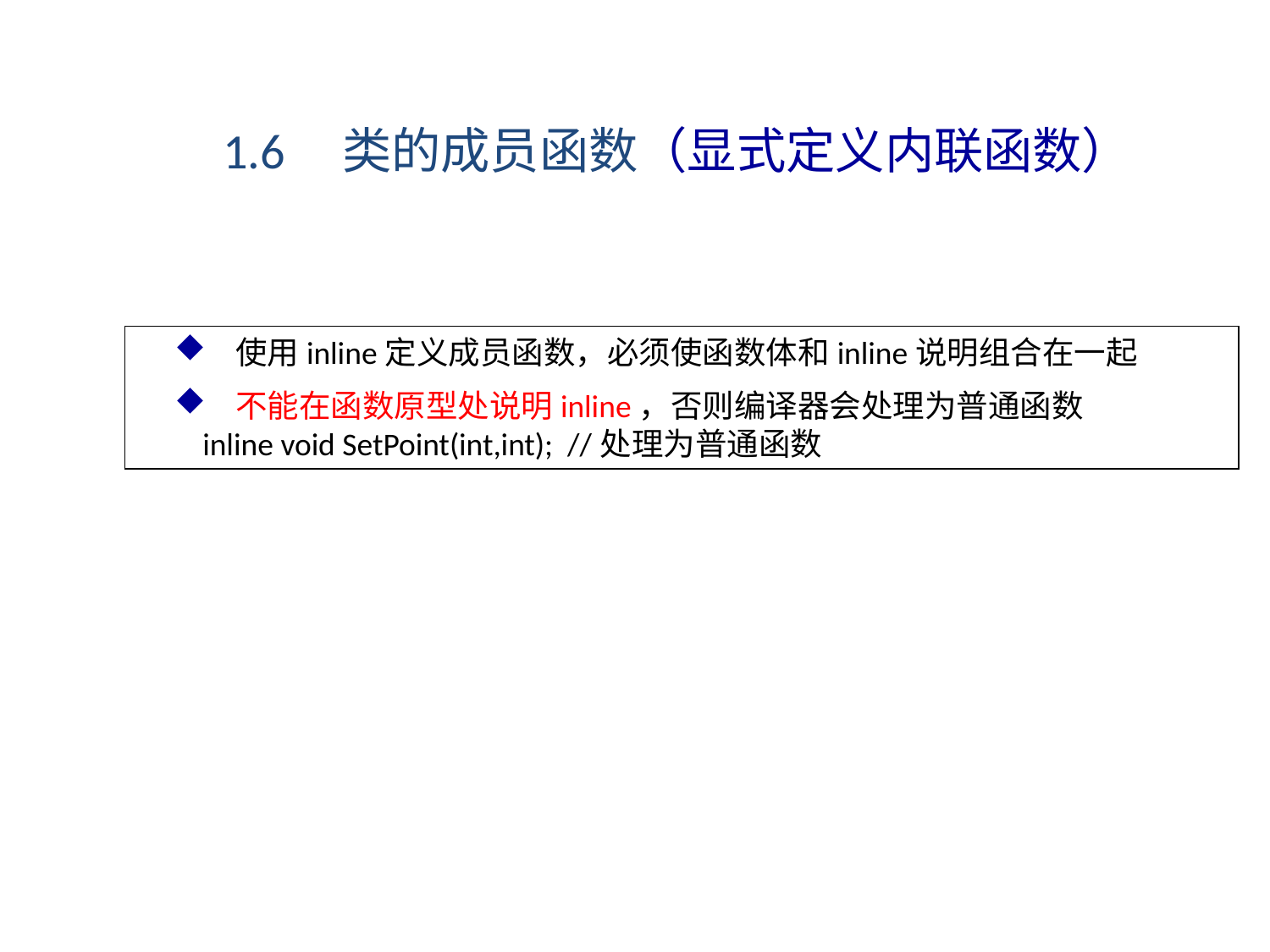

1.6    类的成员函数（显式定义内联函数）
   使用inline定义成员函数，必须使函数体和inline说明组合在一起
   不能在函数原型处说明inline，否则编译器会处理为普通函数
        inline void SetPoint(int,int);  //处理为普通函数